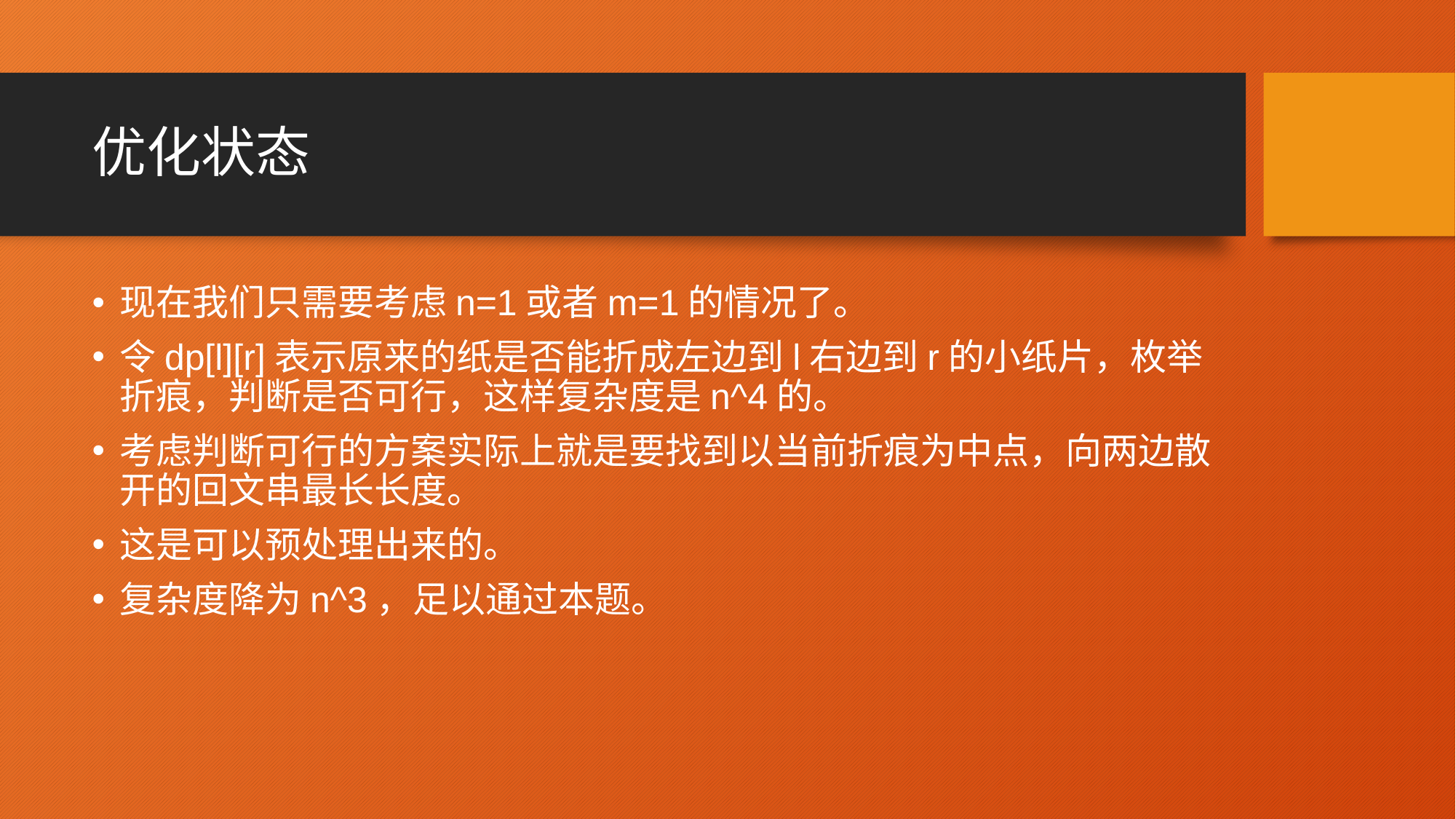

# 优化状态
现在我们只需要考虑n=1或者m=1的情况了。
令dp[l][r]表示原来的纸是否能折成左边到l右边到r的小纸片，枚举折痕，判断是否可行，这样复杂度是n^4的。
考虑判断可行的方案实际上就是要找到以当前折痕为中点，向两边散开的回文串最长长度。
这是可以预处理出来的。
复杂度降为n^3，足以通过本题。